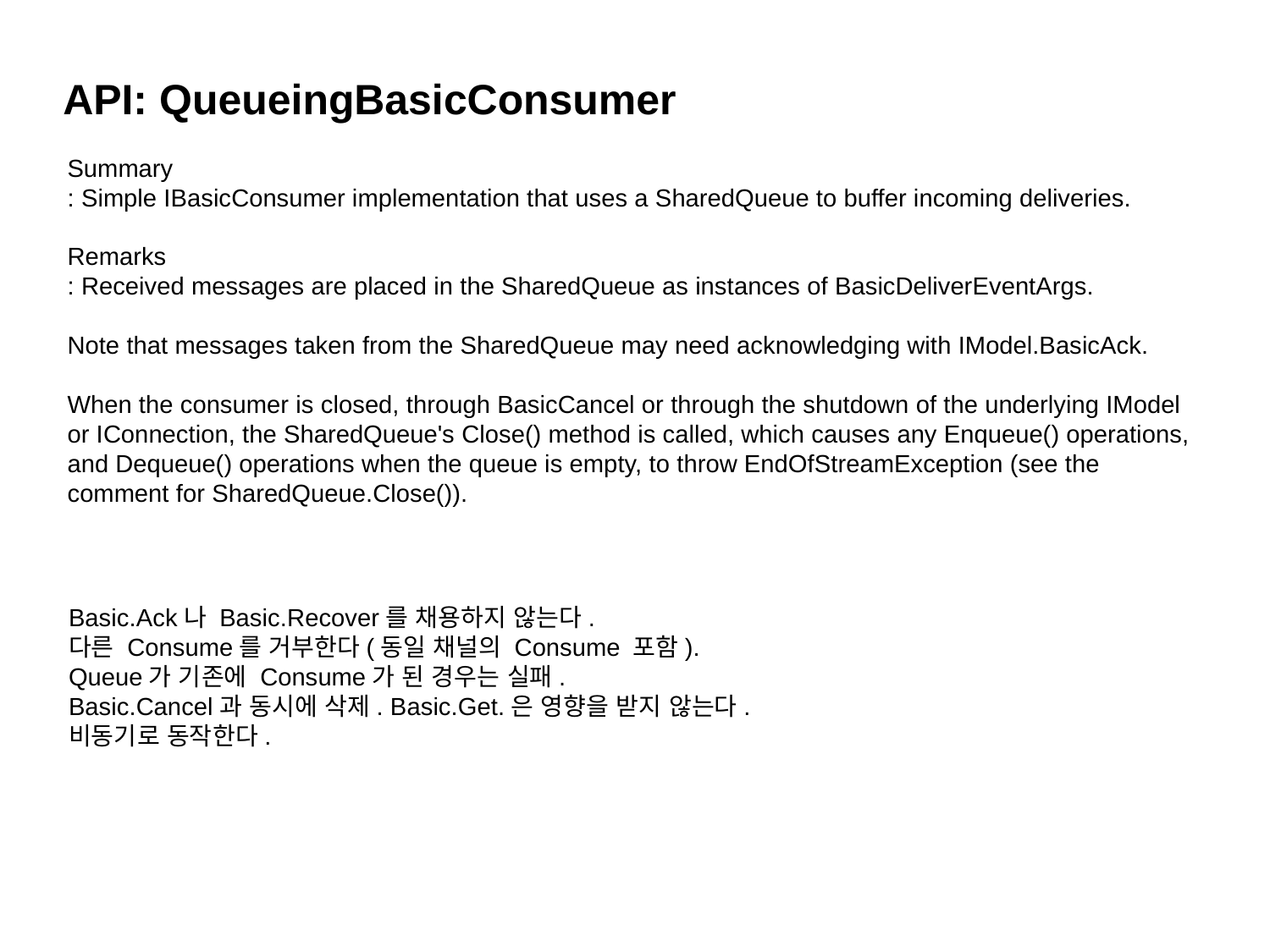

API: QueueingBasicConsumer
Summary
: Simple IBasicConsumer implementation that uses a SharedQueue to buffer incoming deliveries.
Remarks
: Received messages are placed in the SharedQueue as instances of BasicDeliverEventArgs.

Note that messages taken from the SharedQueue may need acknowledging with IModel.BasicAck.

When the consumer is closed, through BasicCancel or through the shutdown of the underlying IModel or IConnection, the SharedQueue's Close() method is called, which causes any Enqueue() operations, and Dequeue() operations when the queue is empty, to throw EndOfStreamException (see the comment for SharedQueue.Close()).
Basic.Ack나 Basic.Recover를 채용하지 않는다.
다른 Consume를 거부한다(동일 채널의 Consume 포함).
Queue가 기존에 Consume가 된 경우는 실패.
Basic.Cancel과 동시에 삭제. Basic.Get.은 영향을 받지 않는다.
비동기로 동작한다.